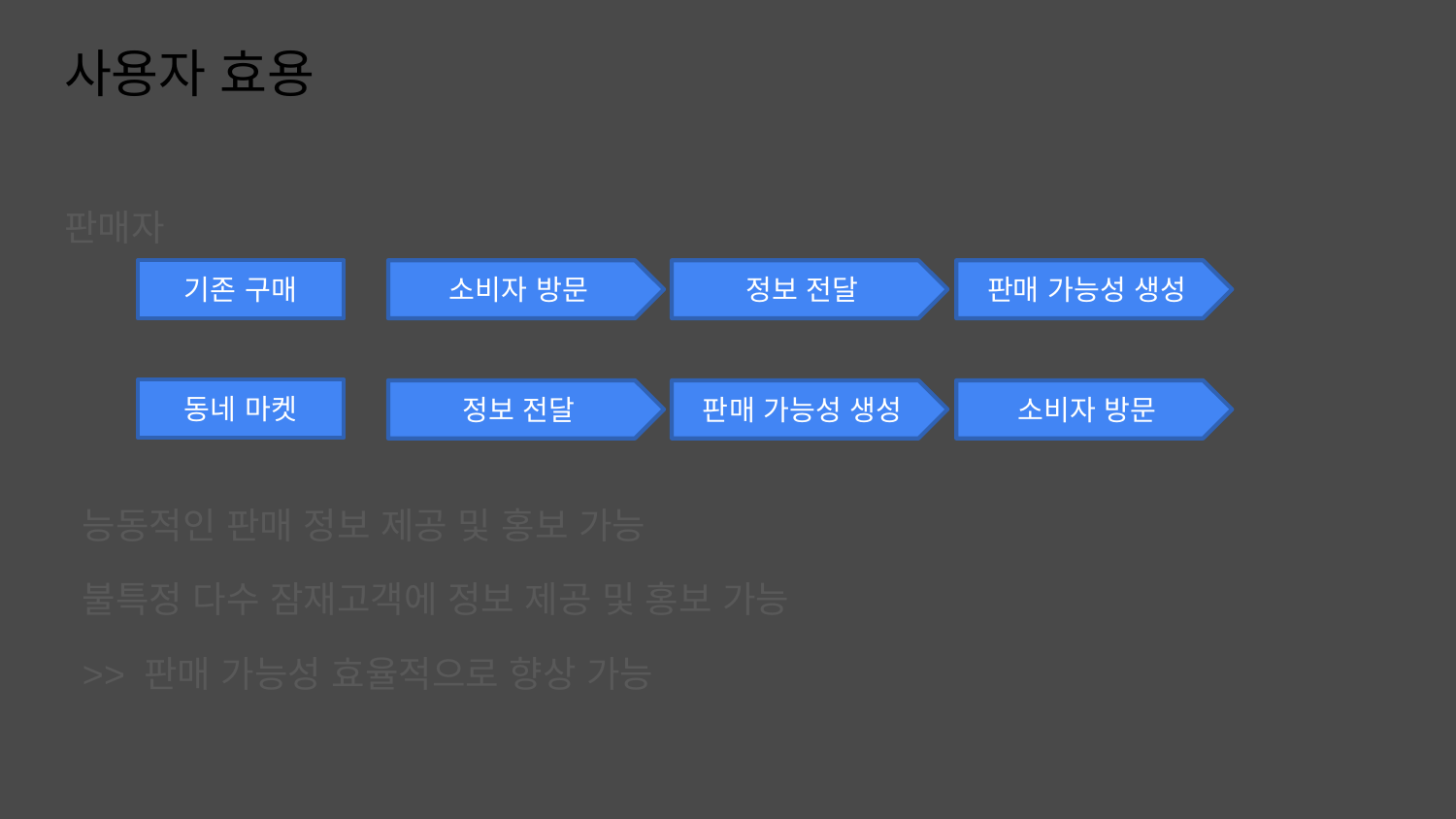

# 사용자 효용
판매자

능동적인 판매 정보 제공 및 홍보 가능
불특정 다수 잠재고객에 정보 제공 및 홍보 가능
>> 판매 가능성 효율적으로 향상 가능
기존 구매
소비자 방문
정보 전달
판매 가능성 생성
동네 마켓
정보 전달
판매 가능성 생성
소비자 방문